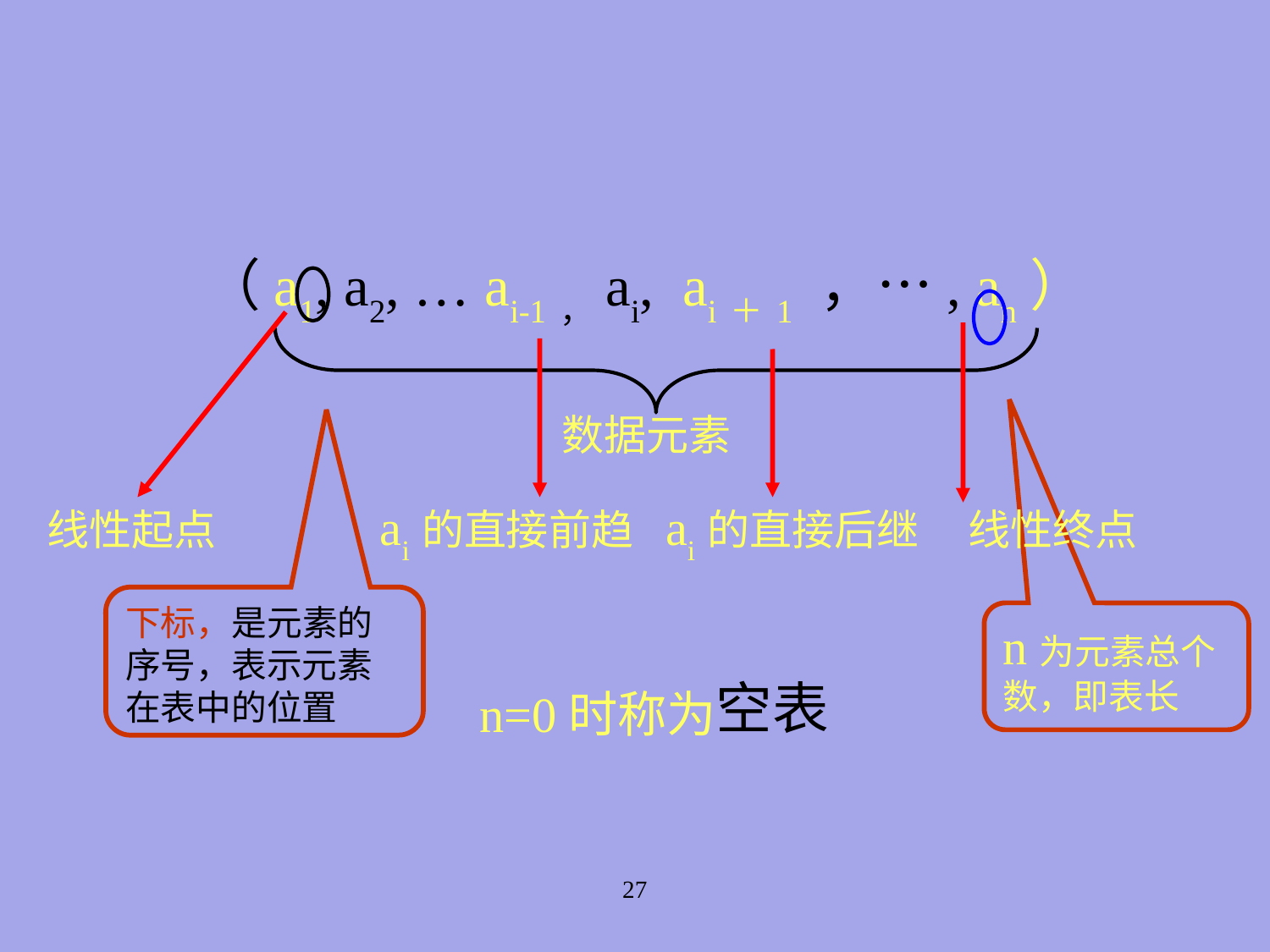

（a1, a2, … ai-1，ai,  ai＋1 ，…, an）

数据元素
ai的直接前趋
ai的直接后继
线性起点
线性终点
下标，是元素的序号，表示元素在表中的位置
n为元素总个数，即表长
空表
n=0时称为
27